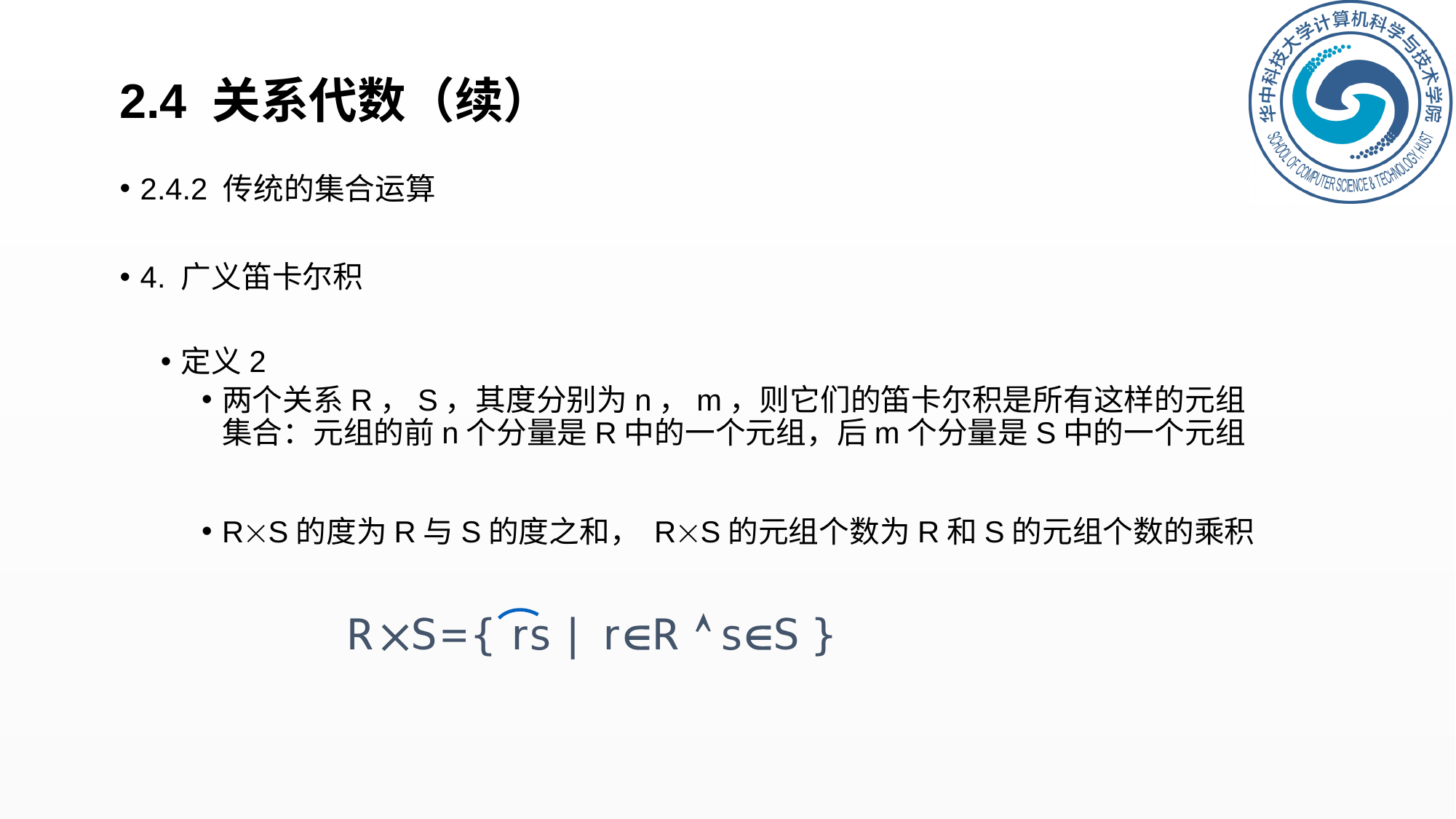

# 2.4 关系代数（续）
2.4.2 传统的集合运算

4. 广义笛卡尔积

定义2
两个关系R，S，其度分别为n，m，则它们的笛卡尔积是所有这样的元组集合：元组的前n个分量是R中的一个元组，后m个分量是S中的一个元组

R×S的度为R与S的度之和， R×S的元组个数为R和S的元组个数的乘积

R×S={ rs | r∈R ∧ s∈S }